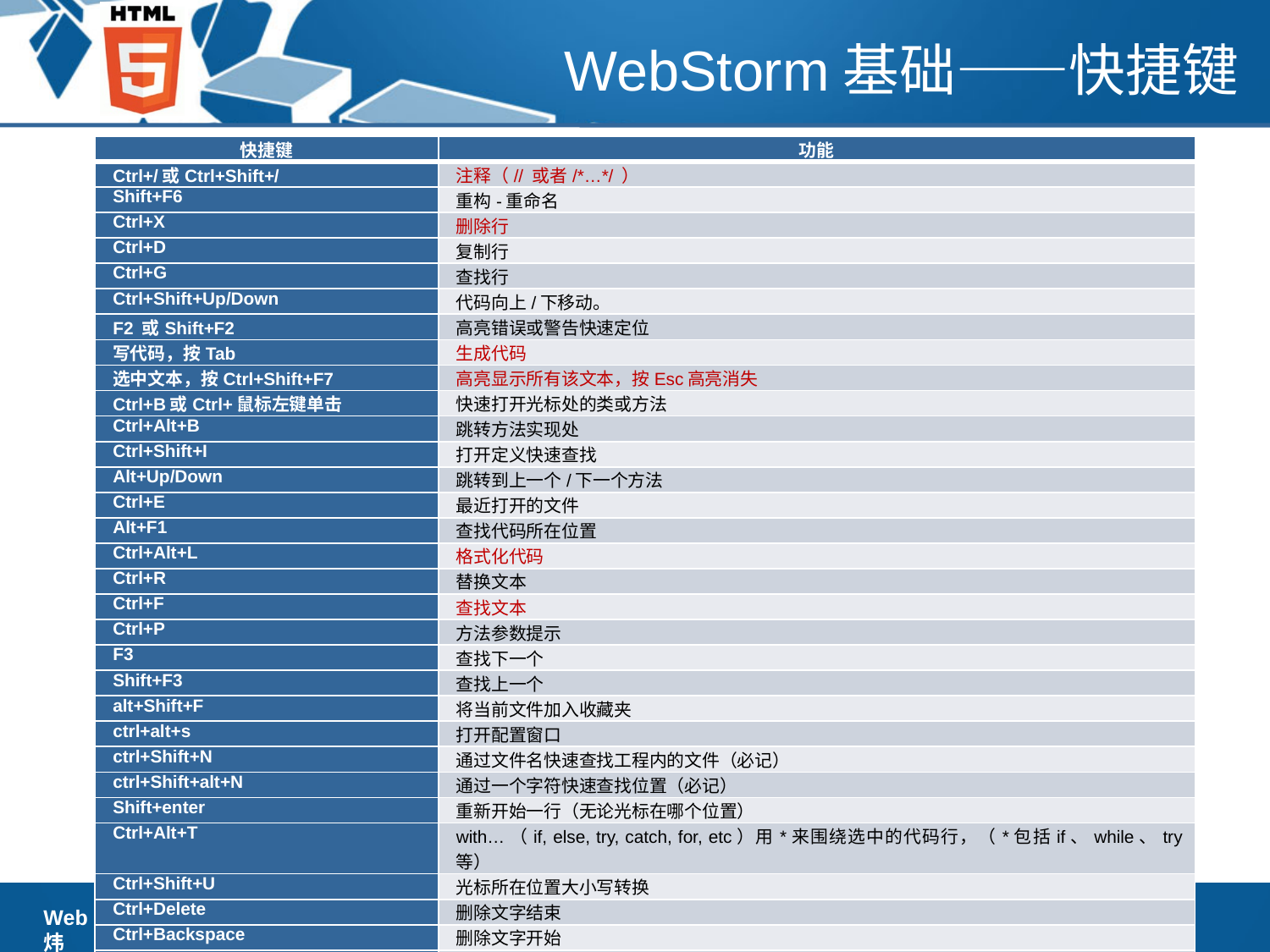

# WebStorm基础——快捷键
| 快捷键 | 功能 |
| --- | --- |
| Ctrl+/或Ctrl+Shift+/ | 注释（// 或者/\*…\*/ ） |
| Shift+F6 | 重构-重命名 |
| Ctrl+X | 删除行 |
| Ctrl+D | 复制行 |
| Ctrl+G | 查找行 |
| Ctrl+Shift+Up/Down | 代码向上/下移动。 |
| F2 或Shift+F2 | 高亮错误或警告快速定位 |
| 写代码，按Tab | 生成代码 |
| 选中文本，按Ctrl+Shift+F7 | 高亮显示所有该文本，按Esc高亮消失 |
| Ctrl+B或Ctrl+鼠标左键单击 | 快速打开光标处的类或方法 |
| Ctrl+Alt+B | 跳转方法实现处 |
| Ctrl+Shift+I | 打开定义快速查找 |
| Alt+Up/Down | 跳转到上一个/下一个方法 |
| Ctrl+E | 最近打开的文件 |
| Alt+F1 | 查找代码所在位置 |
| Ctrl+Alt+L | 格式化代码 |
| Ctrl+R | 替换文本 |
| Ctrl+F | 查找文本 |
| Ctrl+P | 方法参数提示 |
| F3 | 查找下一个 |
| Shift+F3 | 查找上一个 |
| alt+Shift+F | 将当前文件加入收藏夹 |
| ctrl+alt+s | 打开配置窗口 |
| ctrl+Shift+N | 通过文件名快速查找工程内的文件（必记） |
| ctrl+Shift+alt+N | 通过一个字符快速查找位置（必记） |
| Shift+enter | 重新开始一行（无论光标在哪个位置） |
| Ctrl+Alt+T | with…（if, else, try, catch, for, etc）用\*来围绕选中的代码行，（\*包括if、while、try等） |
| Ctrl+Shift+U | 光标所在位置大小写转换 |
| Ctrl+Delete | 删除文字结束 |
| Ctrl+Backspace | 删除文字开始 |
| Ctrl+E | 弹出最近打开的文件 |
| F11 | 切换标记，也称书签 |
| Ctrl+Shift+F12 | 切换最大化编辑器 |
| Alt+Shift+F | 添至收藏夹 |